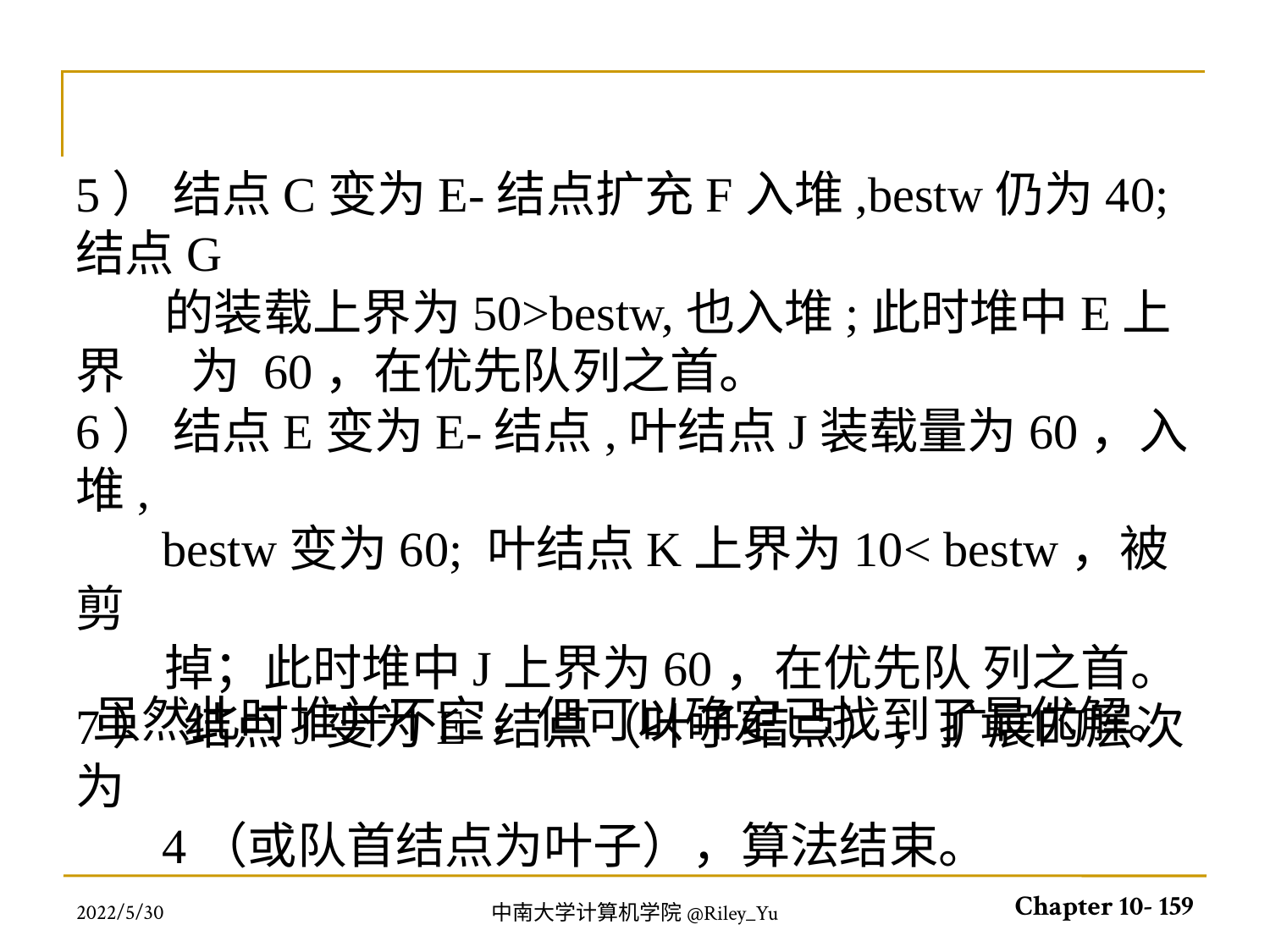

5） 结点C变为E-结点扩充F入堆,bestw仍为40; 结点G
       的装载上界为50>bestw,也入堆;此时堆中E上界      为 60，在优先队列之首。
6） 结点E变为E-结点,叶结点J装载量为60，入堆,
       bestw变为60; 叶结点K上界为10< bestw，被剪
       掉；此时堆中J上界为60，在优先队 列之首。
7）  结点J变为E-结点（叶子结点），扩展的层次为
       4（或队首结点为叶子），算法结束。
虽然此时堆并不空，但可以确定已找到了最优解。
2022/5/30
Chapter 10- 159
中南大学计算机学院@Riley_Yu